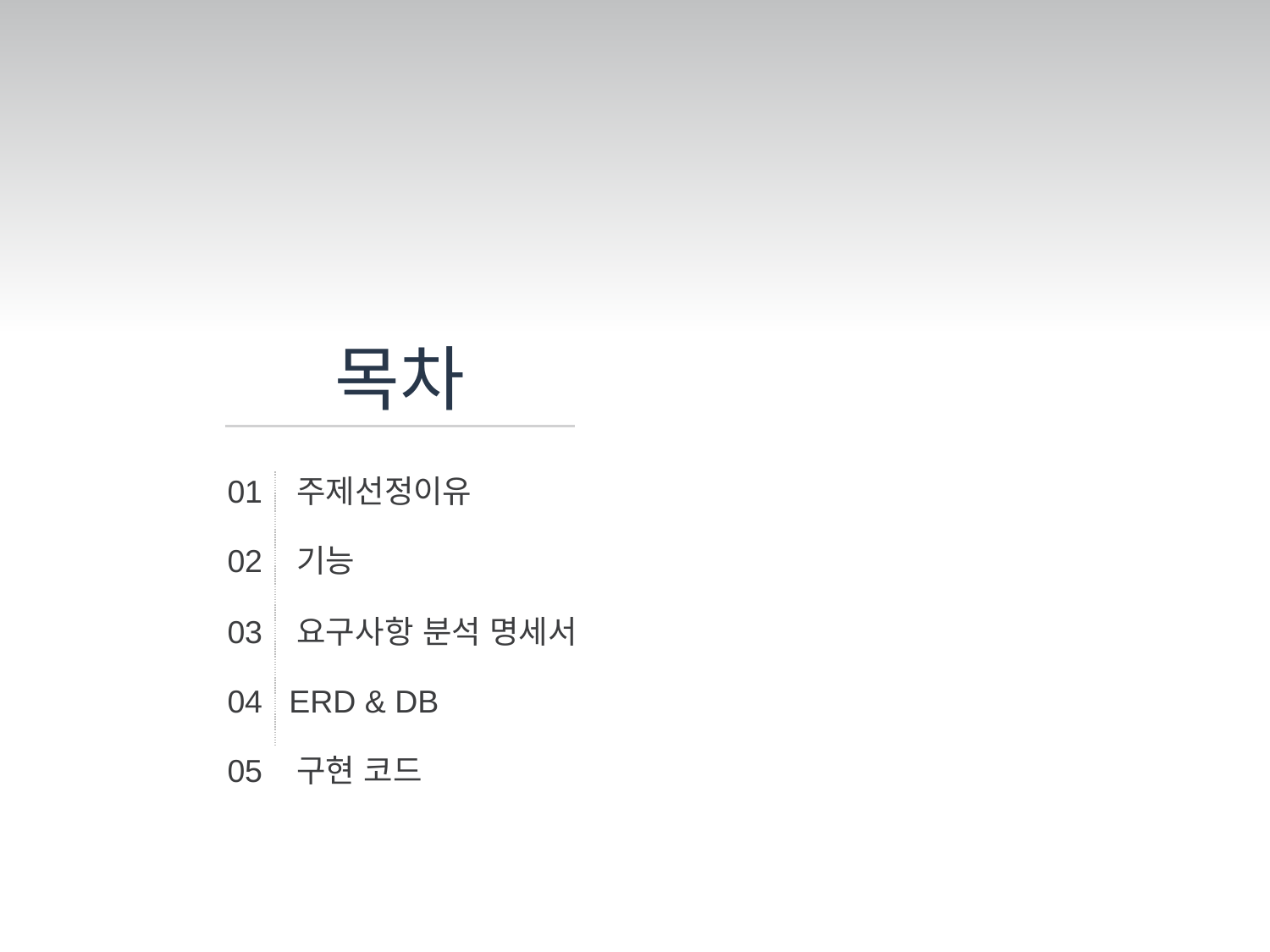

목차
01   주제선정이유
02   기능
03   요구사항 분석 명세서
04   ERD & DB
05   구현 코드